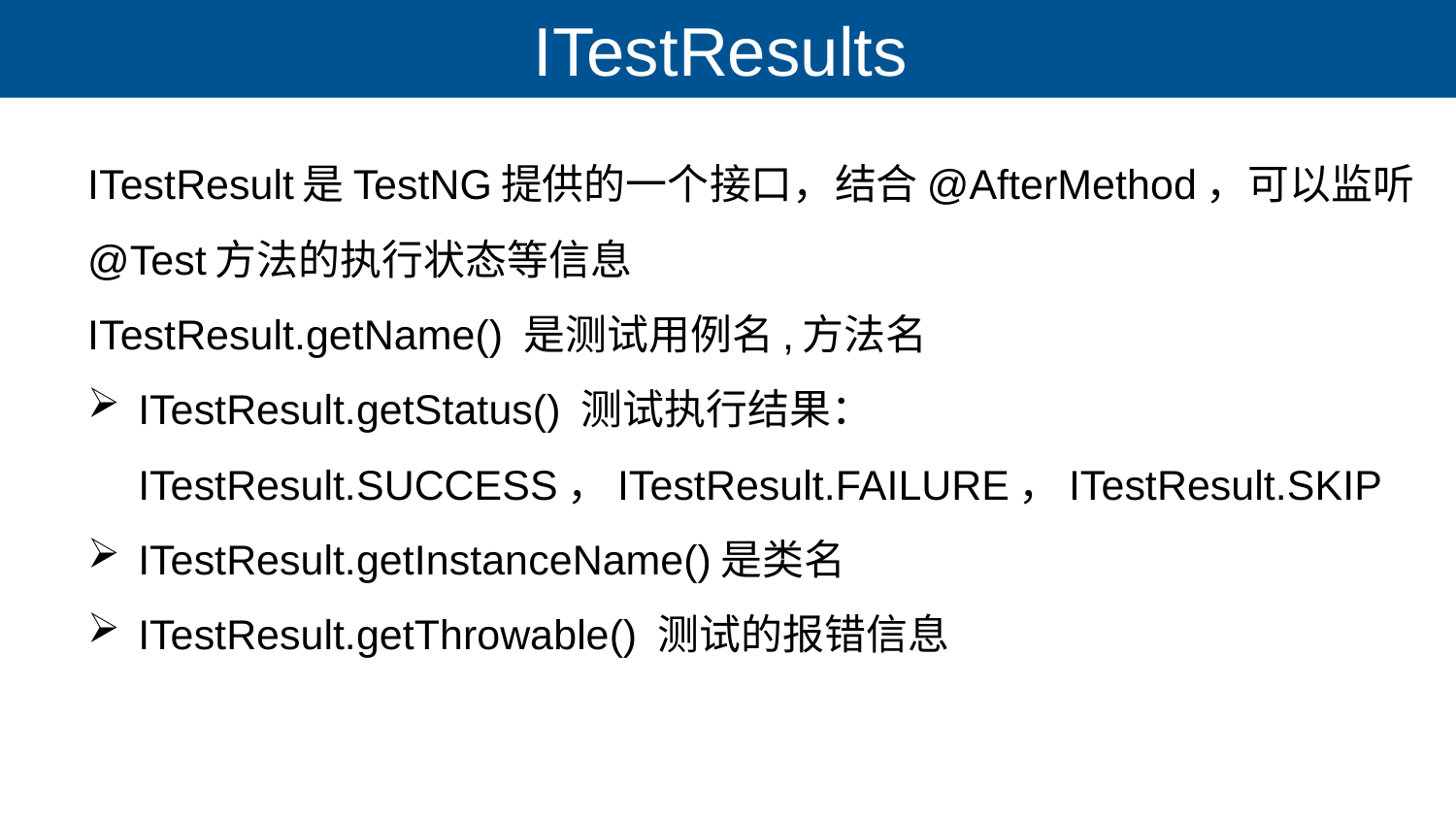

# ITestResults
ITestResult是TestNG提供的一个接口，结合@AfterMethod，可以监听@Test方法的执行状态等信息
ITestResult.getName() 是测试用例名,方法名
ITestResult.getStatus() 测试执行结果： ITestResult.SUCCESS，ITestResult.FAILURE，ITestResult.SKIP
ITestResult.getInstanceName()是类名
ITestResult.getThrowable() 测试的报错信息